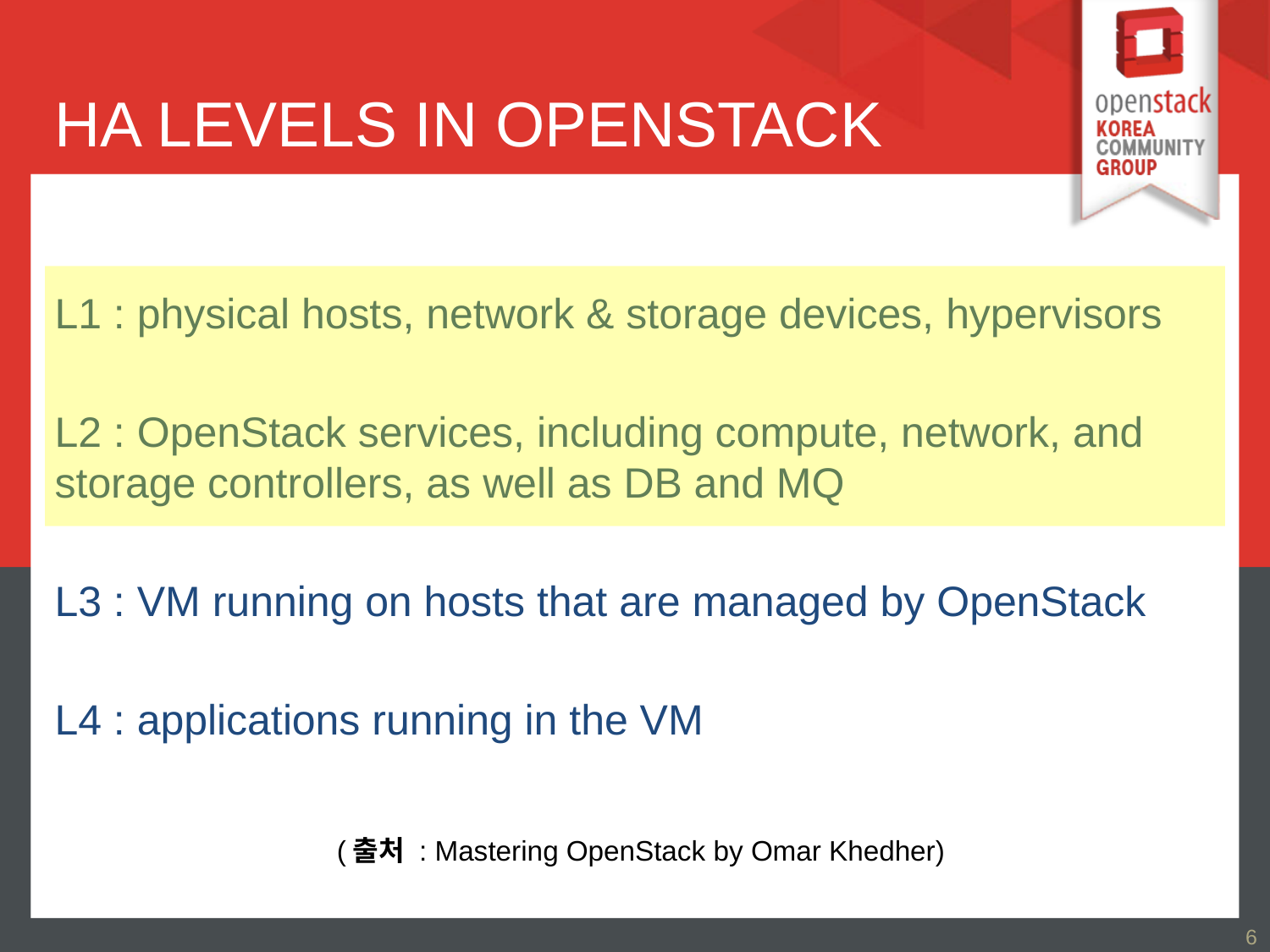

# HA levels in OpenStack

L1 : physical hosts, network & storage devices, hypervisors

L2 : OpenStack services, including compute, network, and storage controllers, as well as DB and MQ

L3 : VM running on hosts that are managed by OpenStack

L4 : applications running in the VM
(출처 : Mastering OpenStack by Omar Khedher)
6